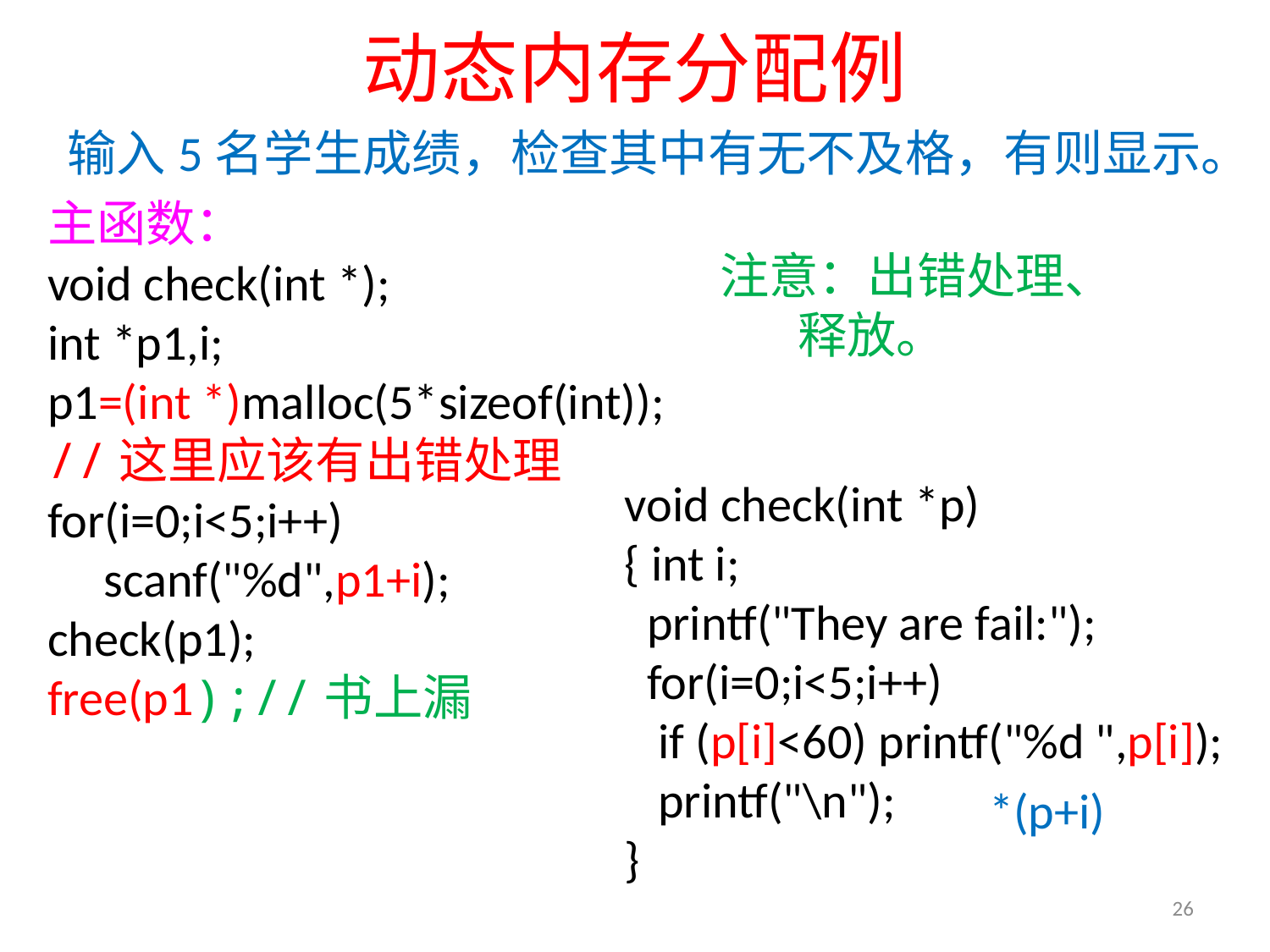

# 动态内存分配例
输入5名学生成绩，检查其中有无不及格，有则显示。
主函数：
void check(int *);
int *p1,i;
p1=(int *)malloc(5*sizeof(int));
//这里应该有出错处理
for(i=0;i<5;i++)
     scanf("%d",p1+i);
check(p1);
free(p1);//书上漏
注意：出错处理、
      释放。
void check(int *p)
{ int i;
  printf("They are fail:");
  for(i=0;i<5;i++)
   if (p[i]<60) printf("%d ",p[i]);
   printf("\n");
}
*(p+i)
26